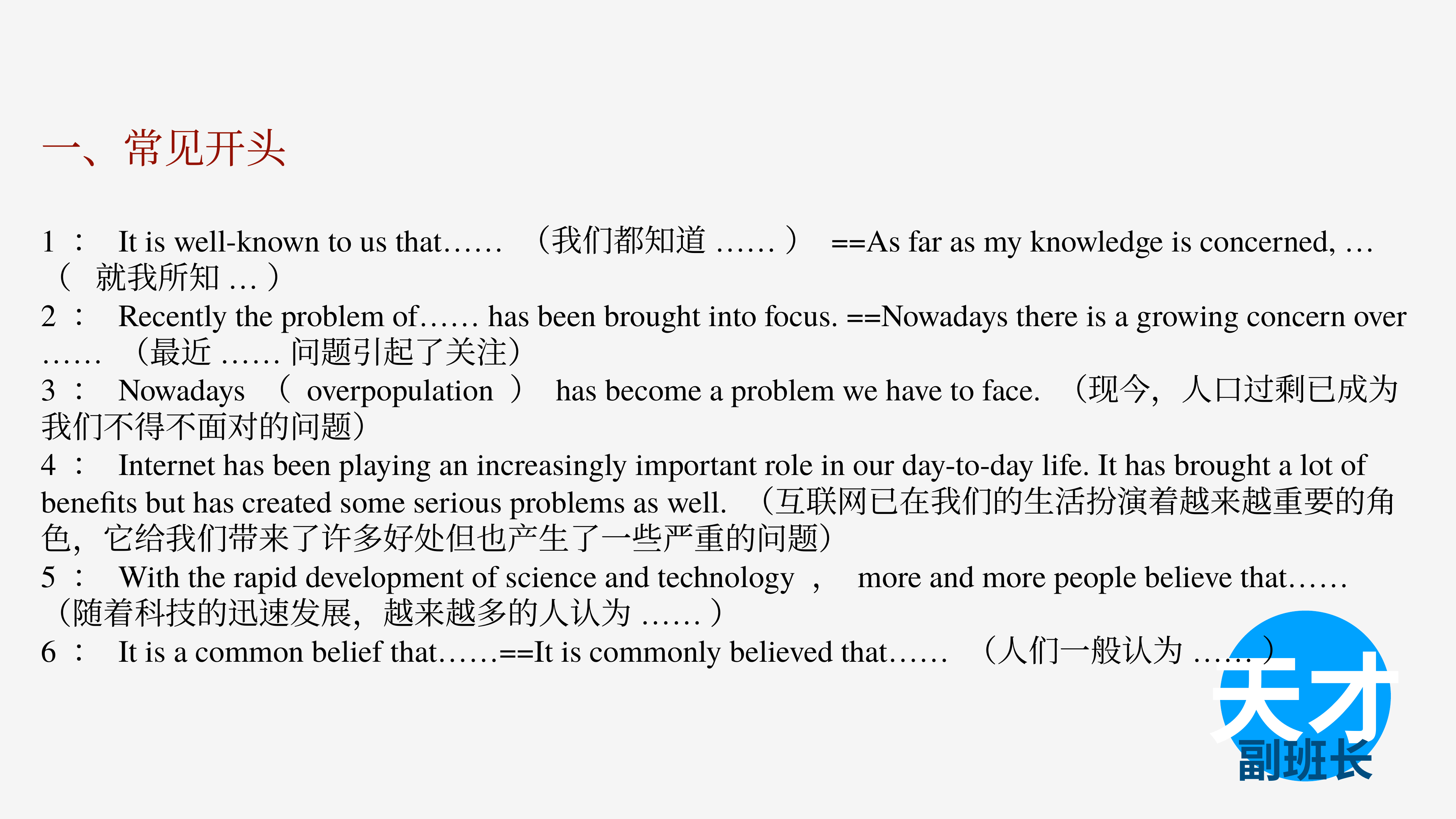

一、常见开头

1 ： It is well-known to us that…… （我们都知道 …… ） ==As far as my knowledge is concerned, … （   就我所知 … ）
2 ： Recently the problem of…… has been brought into focus. ==Nowadays there is a growing concern over …… （最近 …… 问题引起了关注）
3 ： Nowadays （ overpopulation ） has become a problem we have to face. （现今，人口过剩已成为我们不得不面对的问题）
4 ： Internet has been playing an increasingly important role in our day-to-day life. It has brought a lot of benefits but has created some serious problems as well. （互联网已在我们的生活扮演着越来越重要的角色，它给我们带来了许多好处但也产生了一些严重的问题）
5 ： With the rapid development of science and technology ， more and more people believe that…… （随着科技的迅速发展，越来越多的人认为 …… ）
6 ： It is a common belief that……==It is commonly believed that…… （人们一般认为 …… ）